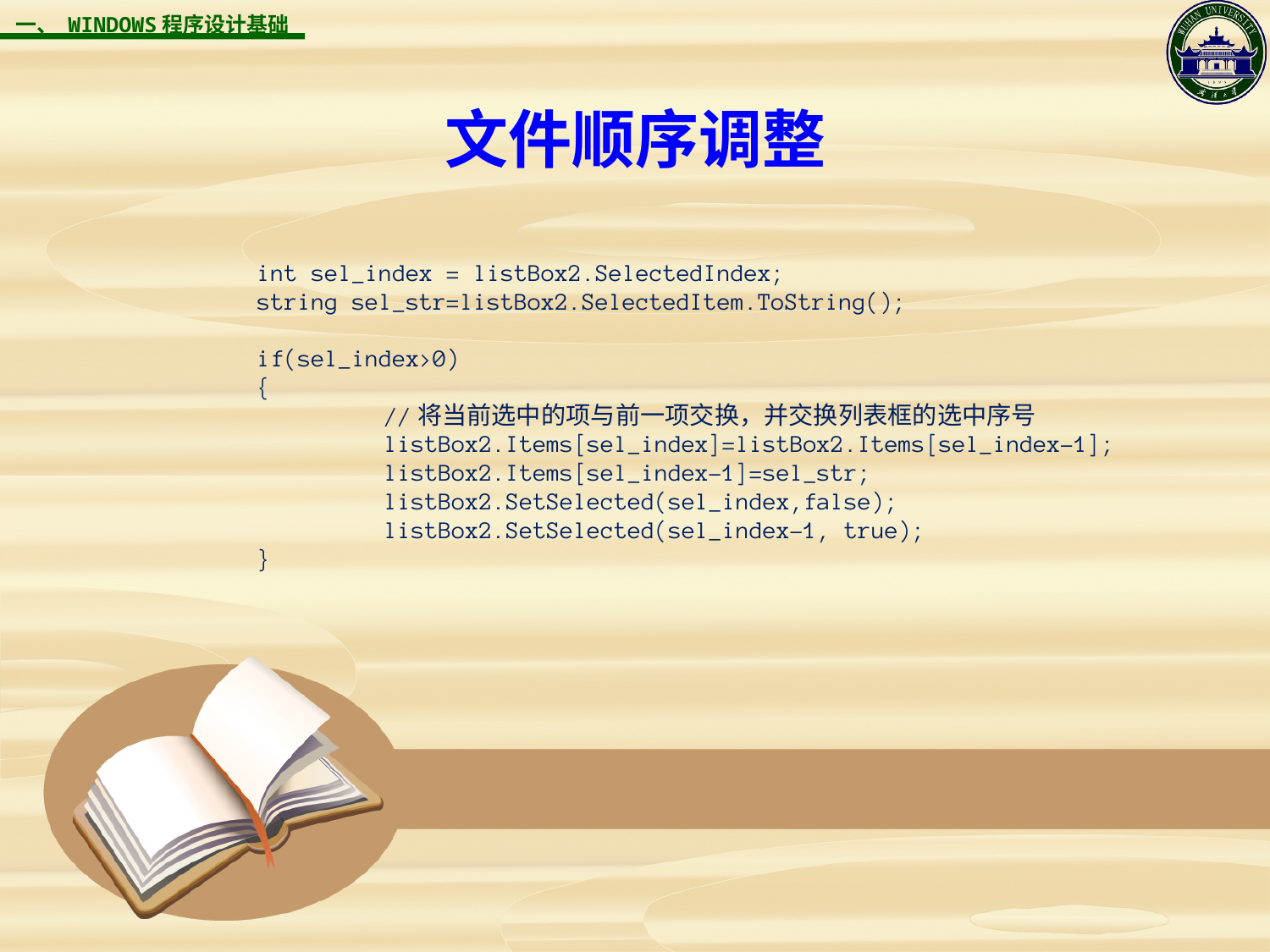

# 文件顺序调整
int sel_index = listBox2.SelectedIndex;
string sel_str=listBox2.SelectedItem.ToString();

if(sel_index>0)
{
	//将当前选中的项与前一项交换，并交换列表框的选中序号
	listBox2.Items[sel_index]=listBox2.Items[sel_index-1];
	listBox2.Items[sel_index-1]=sel_str;
	listBox2.SetSelected(sel_index,false);
	listBox2.SetSelected(sel_index-1, true);
}